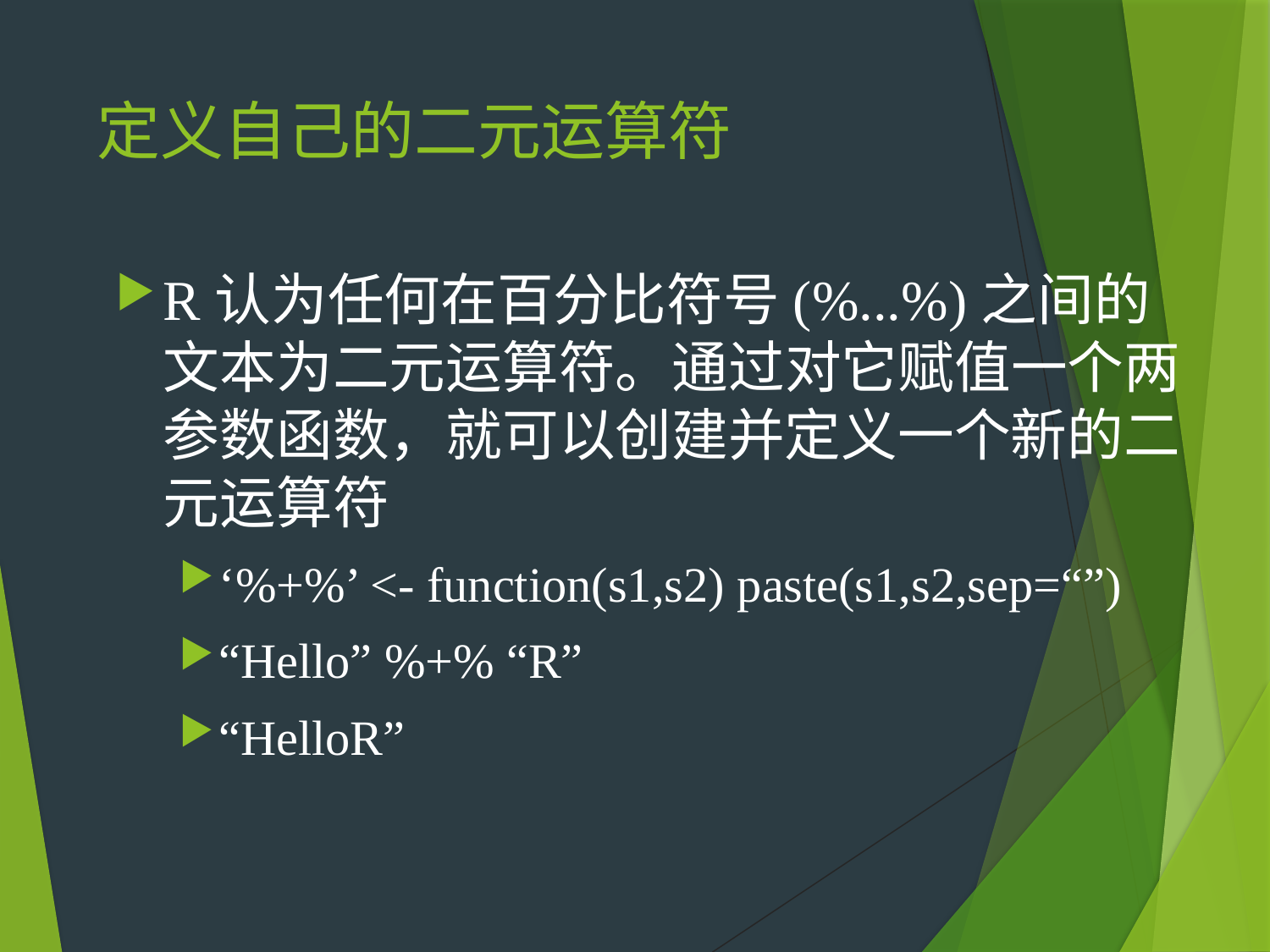

# 定义自己的二元运算符
R认为任何在百分比符号(%...%)之间的文本为二元运算符。通过对它赋值一个两参数函数，就可以创建并定义一个新的二元运算符
‘%+%’ <- function(s1,s2) paste(s1,s2,sep=“”)
“Hello” %+% “R”
“HelloR”